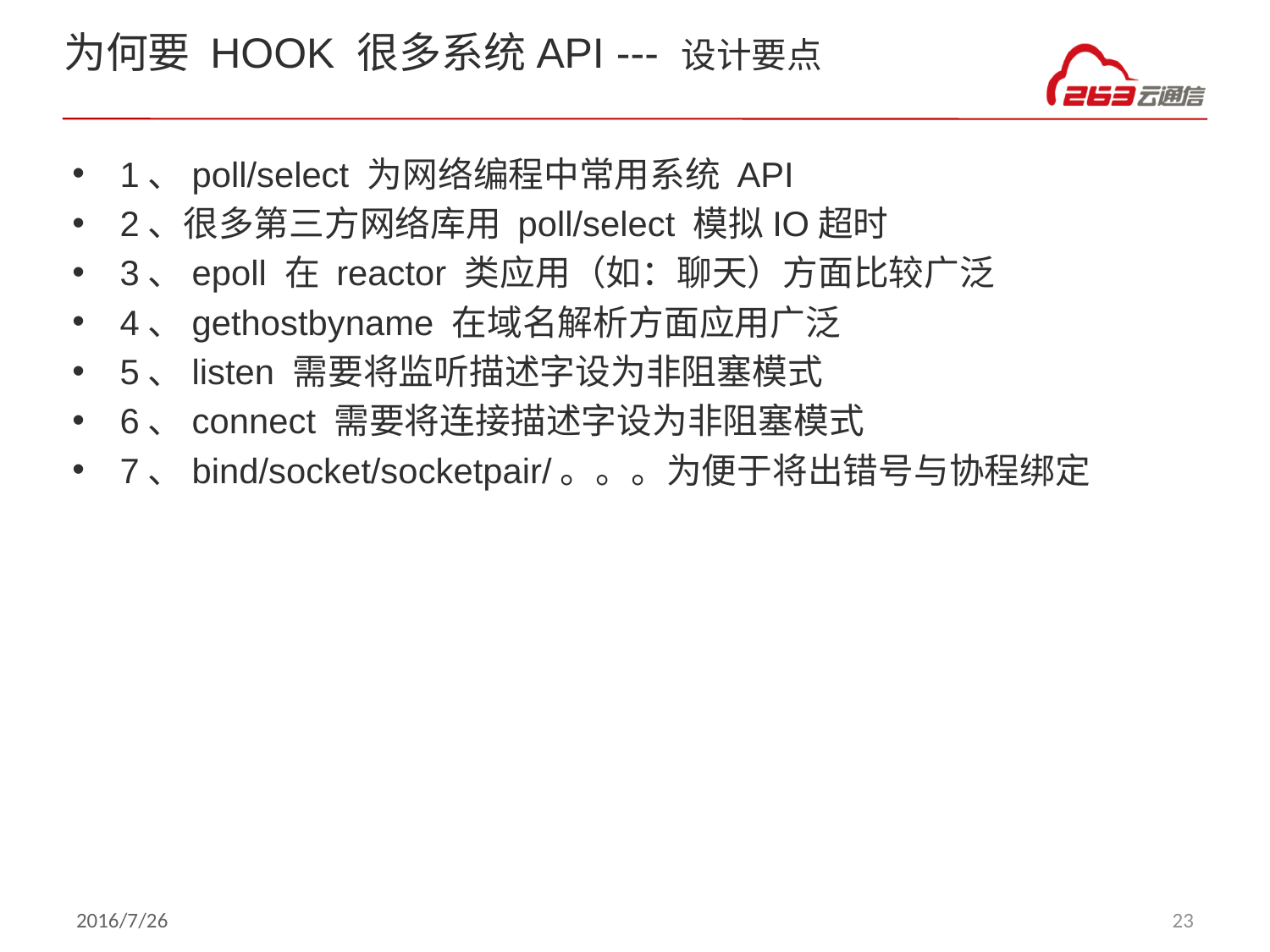

# 为何要 HOOK 很多系统API --- 设计要点
1、poll/select 为网络编程中常用系统 API
2、很多第三方网络库用 poll/select 模拟IO超时
3、epoll 在 reactor 类应用（如：聊天）方面比较广泛
4、gethostbyname 在域名解析方面应用广泛
5、listen 需要将监听描述字设为非阻塞模式
6、connect 需要将连接描述字设为非阻塞模式
7、bind/socket/socketpair/。。。为便于将出错号与协程绑定